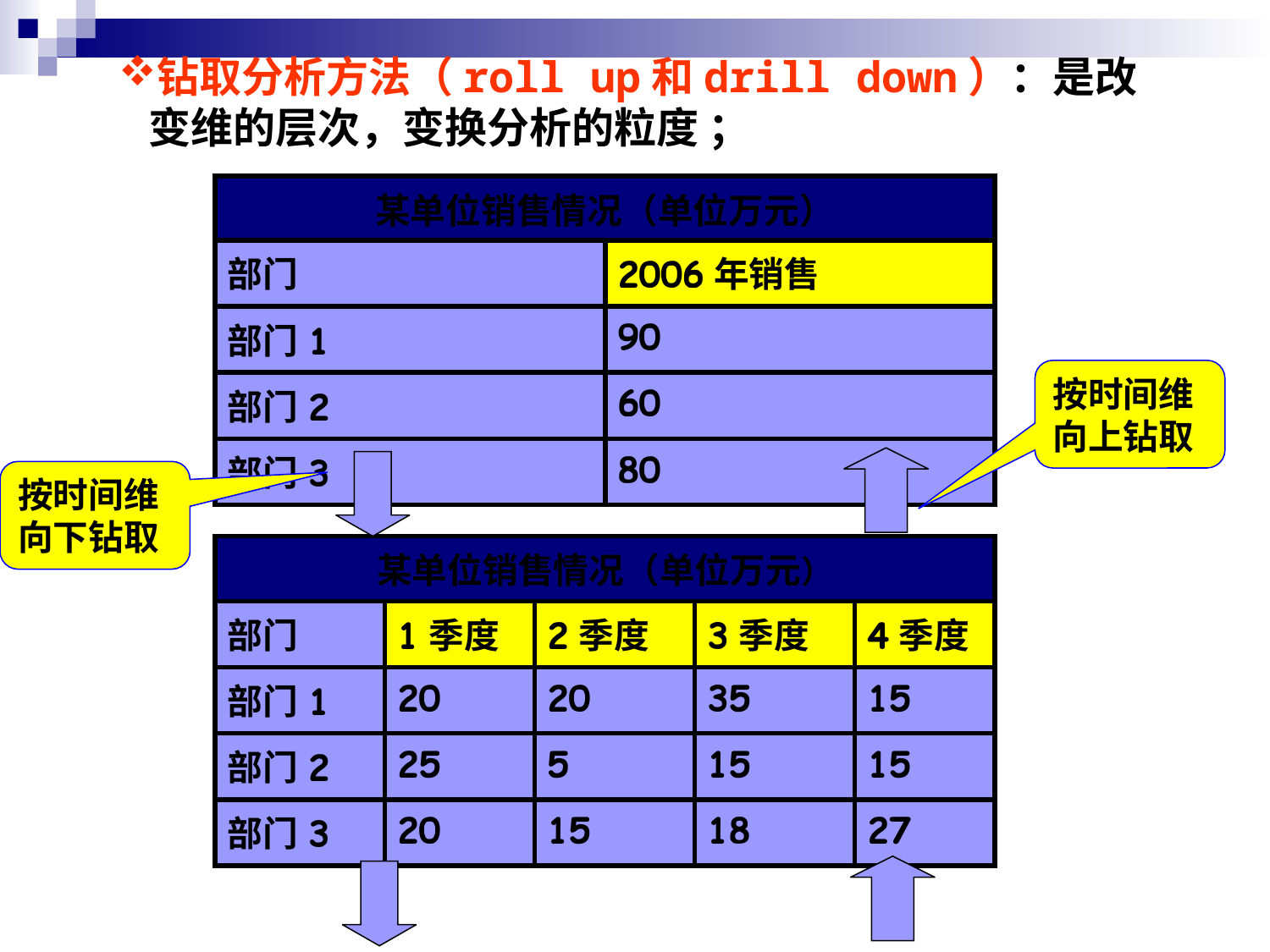

钻取分析方法（roll up和drill down）：是改变维的层次，变换分析的粒度 ；
| 某单位销售情况（单位万元） |  |
| --- | --- |
| 部门 | 2006年销售 |
| 部门1 | 90 |
| 部门2 | 60 |
| 部门3 | 80 |
按时间维向上钻取

按时间维向下钻取
| 某单位销售情况（单位万元） |  |  |  |  |
| --- | --- | --- | --- | --- |
| 部门 | 1季度 | 2季度 | 3季度 | 4季度 |
| 部门1 | 20 | 20 | 35 | 15 |
| 部门2 | 25 | 5 | 15 | 15 |
| 部门3 | 20 | 15 | 18 | 27 |